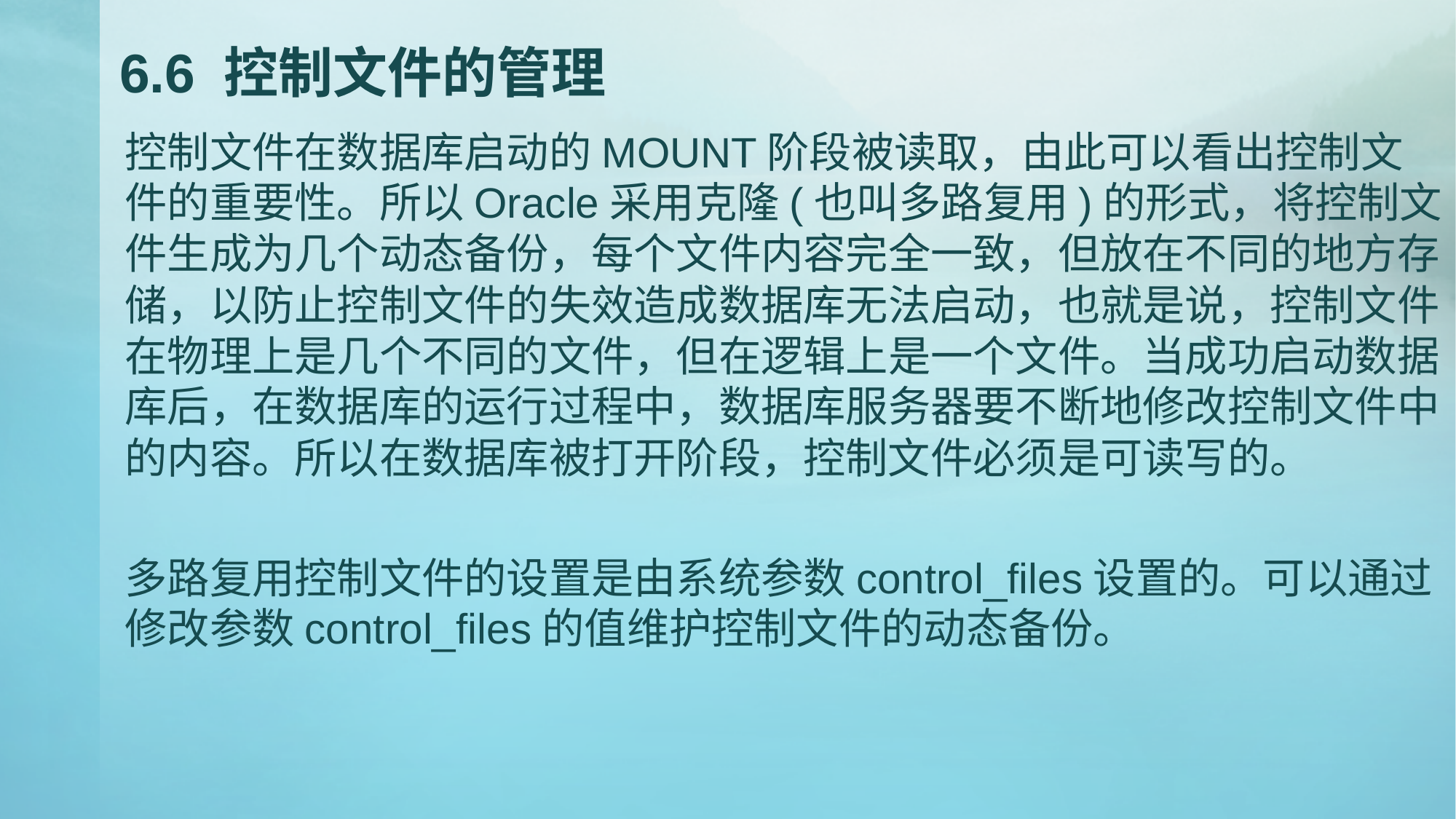

# 6.6 控制文件的管理
控制文件在数据库启动的MOUNT阶段被读取，由此可以看出控制文件的重要性。所以Oracle采用克隆(也叫多路复用)的形式，将控制文件生成为几个动态备份，每个文件内容完全一致，但放在不同的地方存储，以防止控制文件的失效造成数据库无法启动，也就是说，控制文件在物理上是几个不同的文件，但在逻辑上是一个文件。当成功启动数据库后，在数据库的运行过程中，数据库服务器要不断地修改控制文件中的内容。所以在数据库被打开阶段，控制文件必须是可读写的。

多路复用控制文件的设置是由系统参数control_files设置的。可以通过修改参数control_files的值维护控制文件的动态备份。